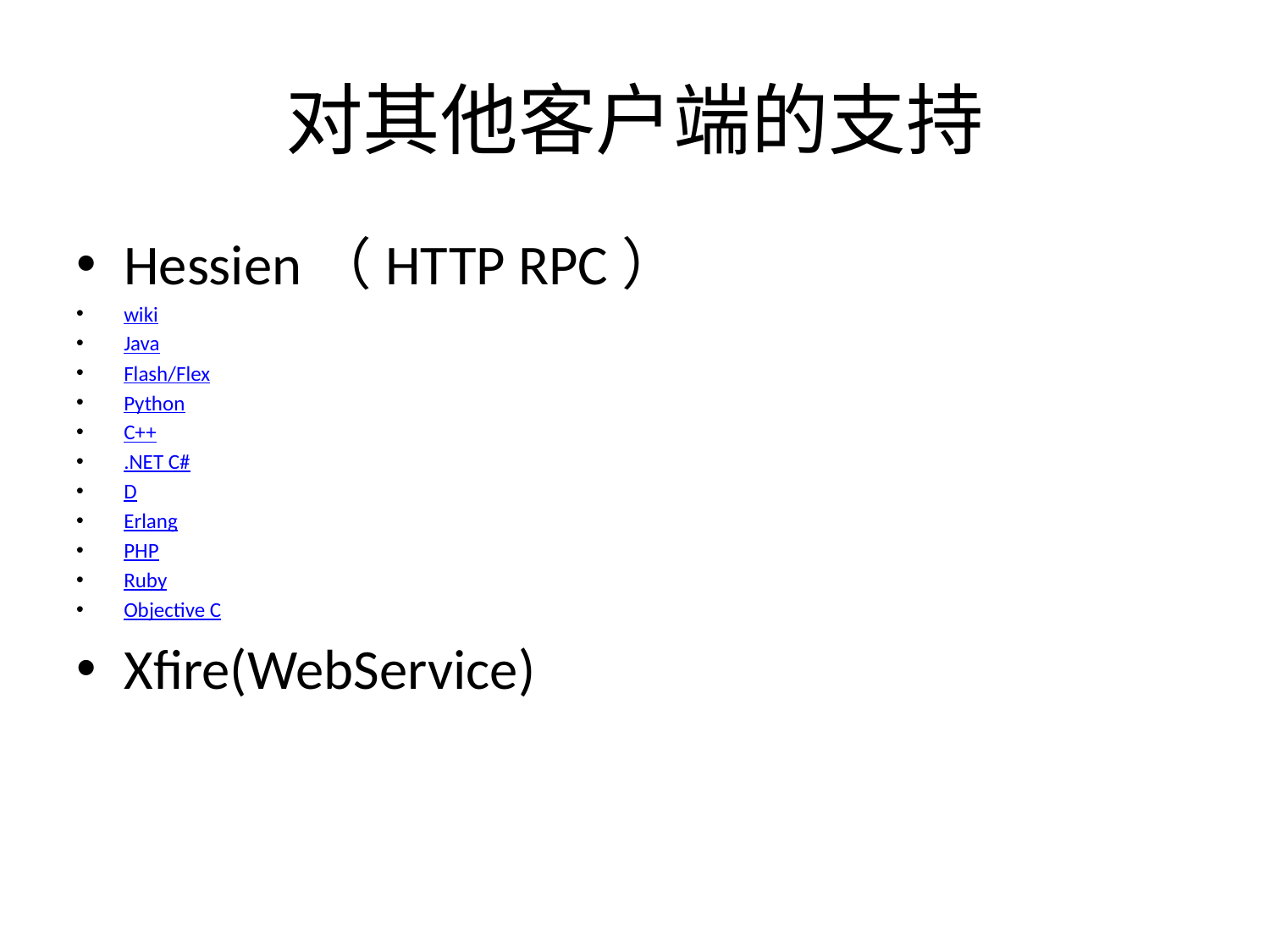

# 对其他客户端的支持
Hessien（HTTP RPC）
wiki
Java
Flash/Flex
Python
C++
.NET C#
D
Erlang
PHP
Ruby
Objective C
Xfire(WebService)